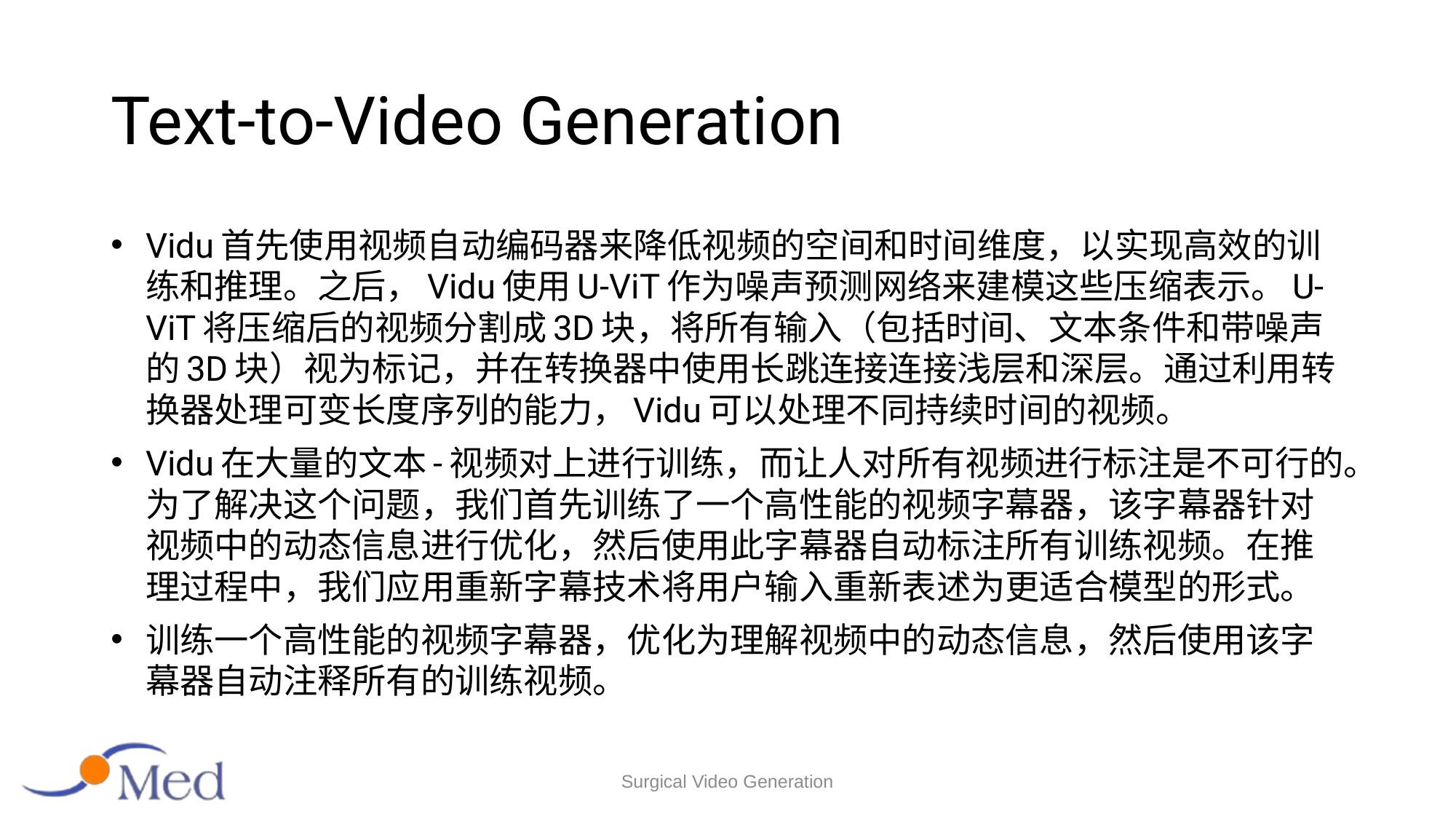

# Text-to-Video Generation
Vidu首先使用视频自动编码器来降低视频的空间和时间维度，以实现高效的训练和推理。之后，Vidu使用U-ViT作为噪声预测网络来建模这些压缩表示。U-ViT将压缩后的视频分割成3D块，将所有输入（包括时间、文本条件和带噪声的3D块）视为标记，并在转换器中使用长跳连接连接浅层和深层。通过利用转换器处理可变长度序列的能力，Vidu可以处理不同持续时间的视频。
Vidu在大量的文本-视频对上进行训练，而让人对所有视频进行标注是不可行的。为了解决这个问题，我们首先训练了一个高性能的视频字幕器，该字幕器针对视频中的动态信息进行优化，然后使用此字幕器自动标注所有训练视频。在推理过程中，我们应用重新字幕技术将用户输入重新表述为更适合模型的形式。
训练一个高性能的视频字幕器，优化为理解视频中的动态信息，然后使用该字幕器自动注释所有的训练视频。

Surgical Video Generation
4